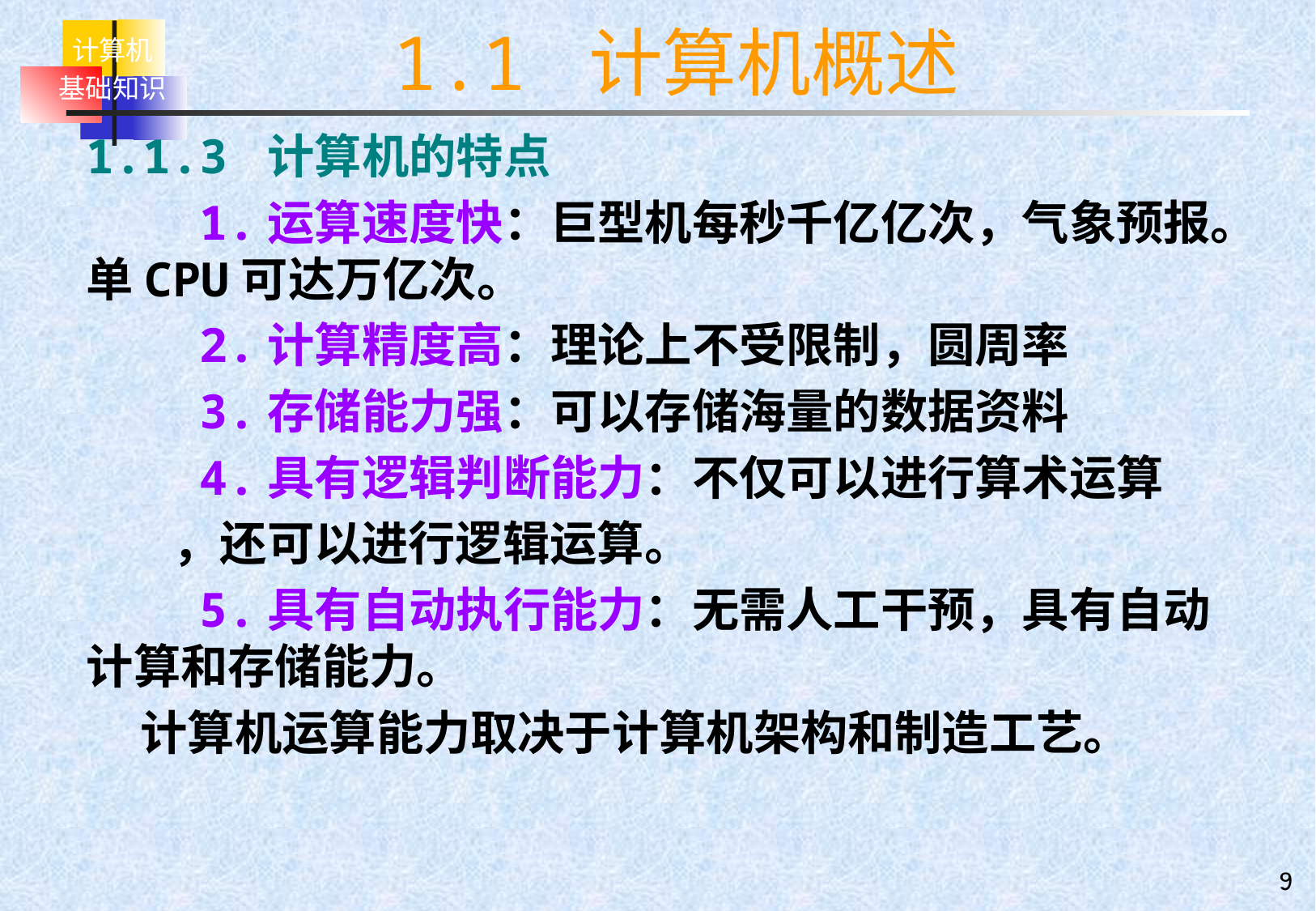

# 1.1 计算机概述
1.1.3 计算机的特点
    1.运算速度快：巨型机每秒千亿亿次，气象预报。单CPU可达万亿次。
    2.计算精度高：理论上不受限制，圆周率
    3.存储能力强：可以存储海量的数据资料
    4.具有逻辑判断能力：不仅可以进行算术运算
       ，还可以进行逻辑运算。
    5.具有自动执行能力：无需人工干预，具有自动计算和存储能力。
    计算机运算能力取决于计算机架构和制造工艺。
9